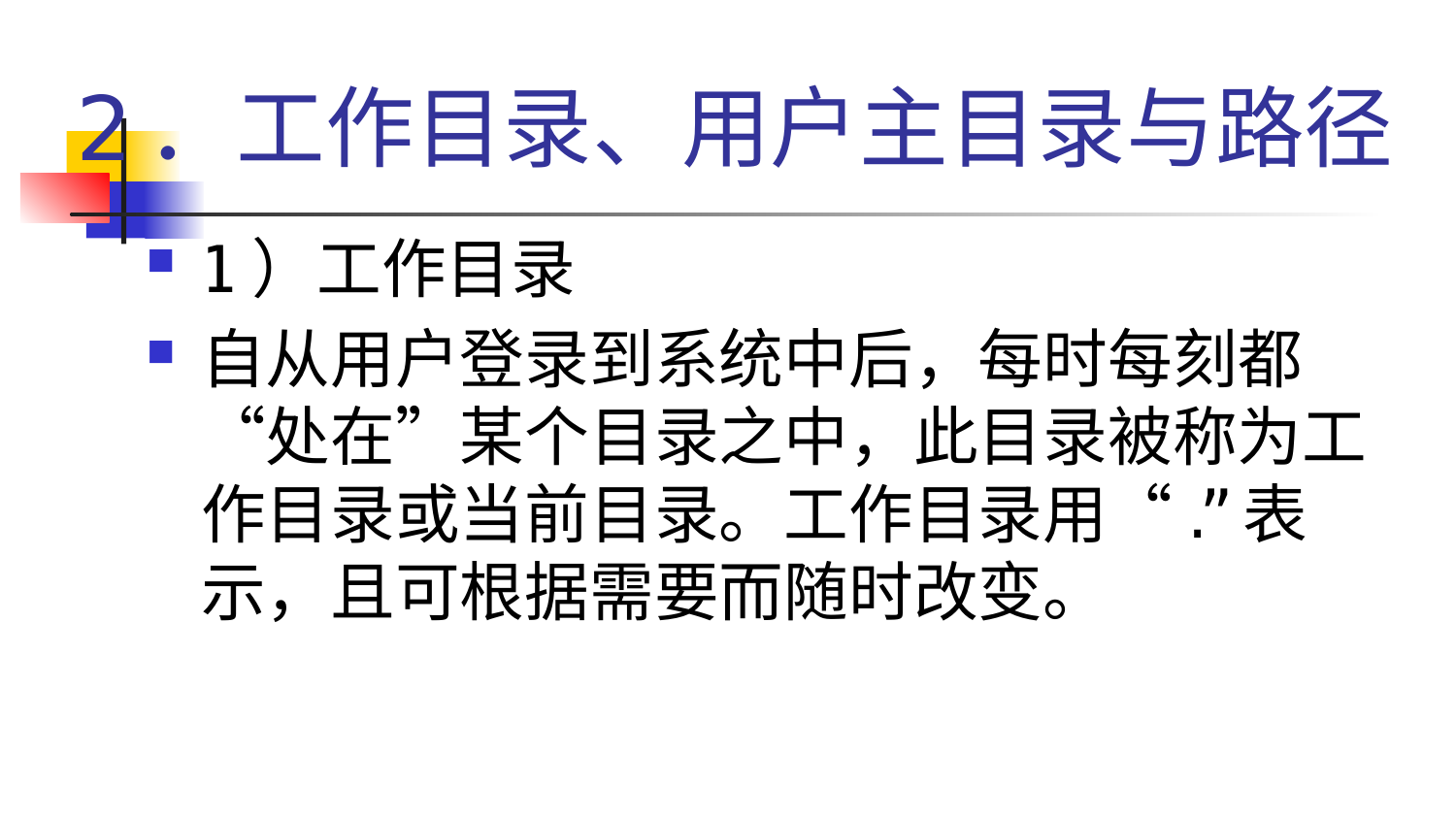

# 2．工作目录、用户主目录与路径
1）工作目录
自从用户登录到系统中后，每时每刻都“处在”某个目录之中，此目录被称为工作目录或当前目录。工作目录用“.”表示，且可根据需要而随时改变。